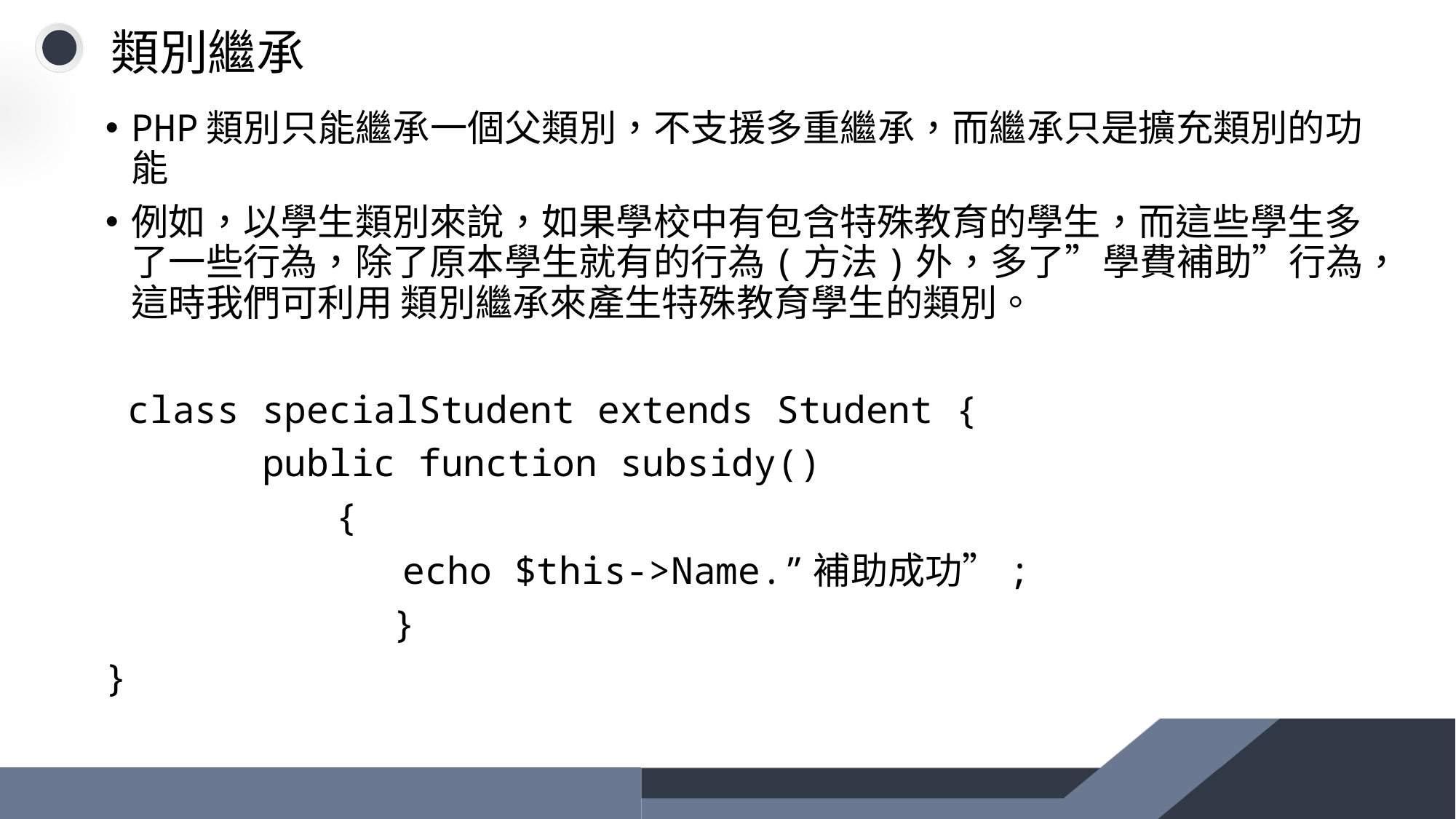

# 類別繼承
PHP類別只能繼承一個父類別，不支援多重繼承，而繼承只是擴充類別的功能
例如，以學生類別來說，如果學校中有包含特殊教育的學生，而這些學生多了一些行為，除了原本學生就有的行為(方法)外，多了”學費補助”行為，這時我們可利用 類別繼承來產生特殊教育學生的類別。

 class specialStudent extends Student {
       public function subsidy()
	      {
	         echo $this->Name.”補助成功”;
	     	}
}